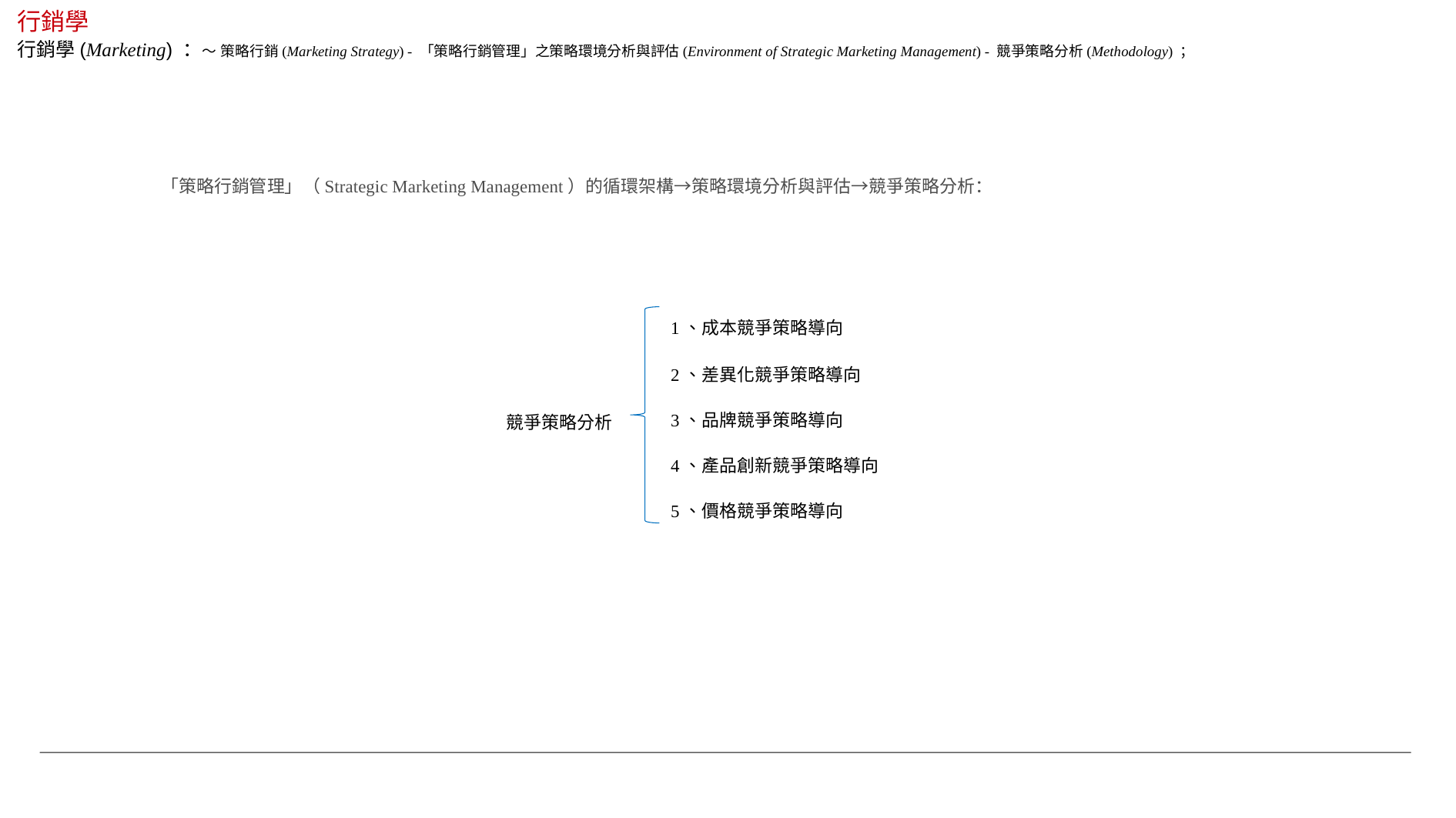

行銷學
行銷學(Marketing) ：～ 策略行銷(Marketing Strategy) - 「策略行銷管理」之策略環境分析與評估(Environment of Strategic Marketing Management) - 競爭策略分析(Methodology) ；
「策略行銷管理」（Strategic Marketing Management）的循環架構→策略環境分析與評估→競爭策略分析：
1、成本競爭策略導向

2、差異化競爭策略導向
3、品牌競爭策略導向
競爭策略分析
4、產品創新競爭策略導向
5、價格競爭策略導向